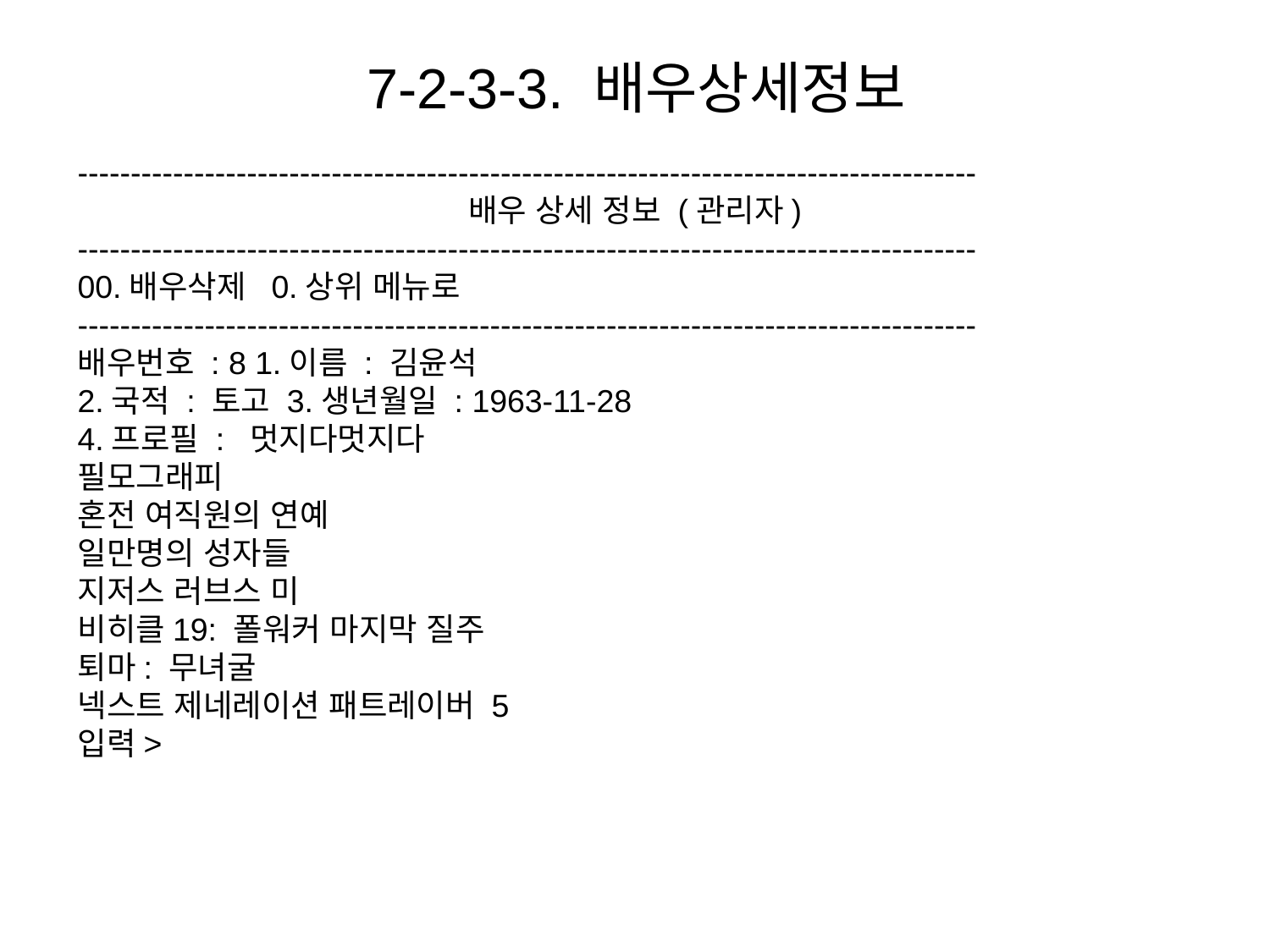

# 7-2-3-3. 배우상세정보
-------------------------------------------------------------------------------------
배우 상세 정보 (관리자)
-------------------------------------------------------------------------------------
00.배우삭제  0.상위 메뉴로
-------------------------------------------------------------------------------------
배우번호 : 8 1.이름 : 김윤석
2.국적 : 토고 3.생년월일 : 1963-11-28
4.프로필 :  멋지다멋지다
필모그래피
혼전 여직원의 연예
일만명의 성자들
지저스 러브스 미
비히클19: 폴워커 마지막 질주
퇴마: 무녀굴
넥스트 제네레이션 패트레이버 5
입력>